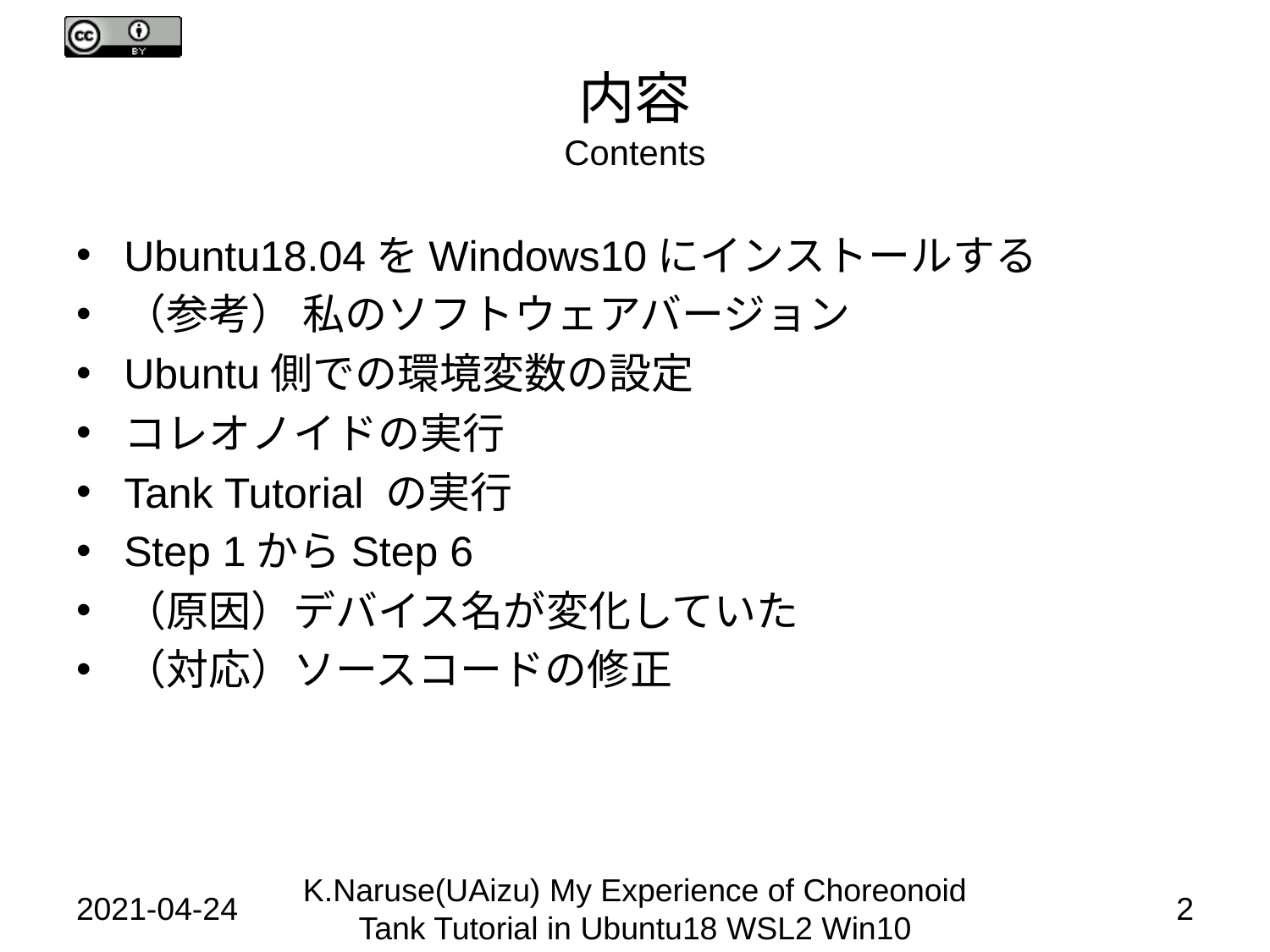

# 内容 Contents
Ubuntu18.04をWindows10にインストールする
（参考） 私のソフトウェアバージョン
Ubuntu側での環境変数の設定
コレオノイドの実行
Tank Tutorial の実行
Step 1からStep 6
（原因）デバイス名が変化していた
（対応）ソースコードの修正

2021-04-24
K.Naruse(UAizu) My Experience of Choreonoid Tank Tutorial in Ubuntu18 WSL2 Win10
2